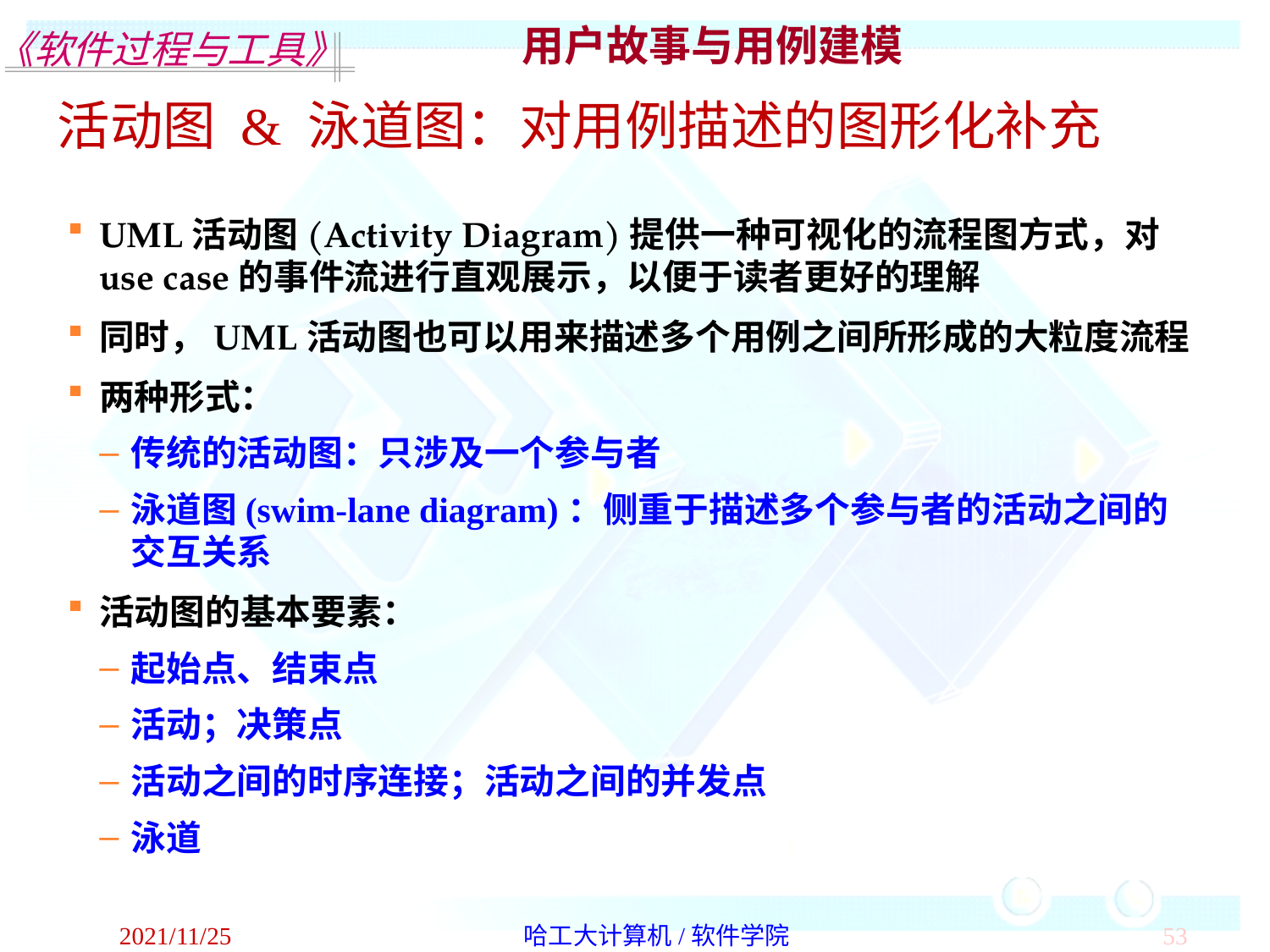

用户故事与用例建模
活动图 & 泳道图：对用例描述的图形化补充
UML活动图(Activity Diagram)提供一种可视化的流程图方式，对use case的事件流进行直观展示，以便于读者更好的理解
同时，UML活动图也可以用来描述多个用例之间所形成的大粒度流程
两种形式：
传统的活动图：只涉及一个参与者
泳道图(swim-lane diagram)：侧重于描述多个参与者的活动之间的交互关系
活动图的基本要素：
起始点、结束点
活动；决策点
活动之间的时序连接；活动之间的并发点
泳道